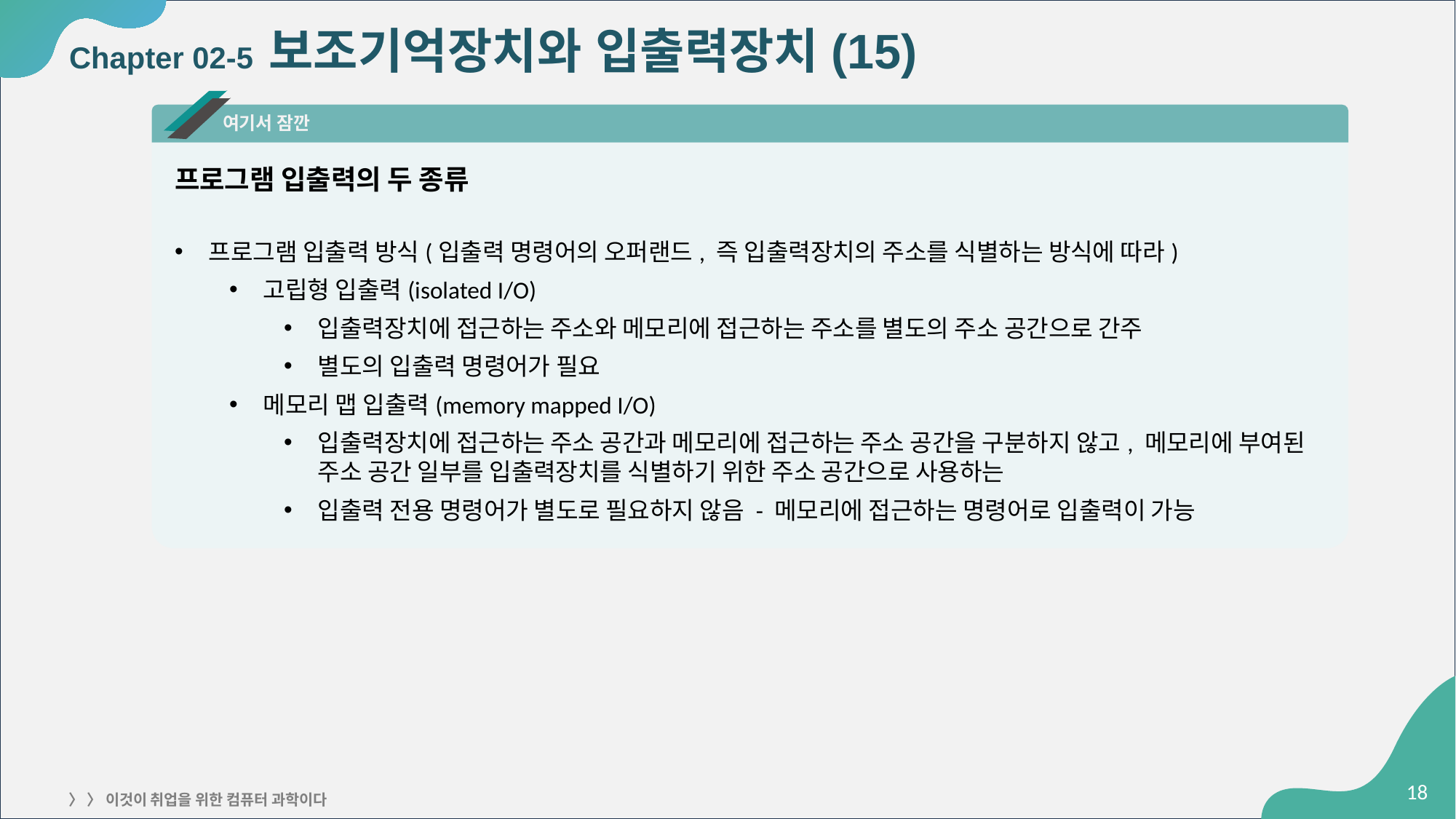

# Chapter 02-5 보조기억장치와 입출력장치(15)

여기서 잠깐

프로그램 입출력의 두 종류

프로그램 입출력 방식(입출력 명령어의 오퍼랜드, 즉 입출력장치의 주소를 식별하는 방식에 따라)
고립형 입출력(isolated I/O)
입출력장치에 접근하는 주소와 메모리에 접근하는 주소를 별도의 주소 공간으로 간주
별도의 입출력 명령어가 필요
메모리 맵 입출력(memory mapped I/O)
입출력장치에 접근하는 주소 공간과 메모리에 접근하는 주소 공간을 구분하지 않고, 메모리에 부여된 주소 공간 일부를 입출력장치를 식별하기 위한 주소 공간으로 사용하는
입출력 전용 명령어가 별도로 필요하지 않음 - 메모리에 접근하는 명령어로 입출력이 가능
18
〉 〉 이것이 취업을 위한 컴퓨터 과학이다